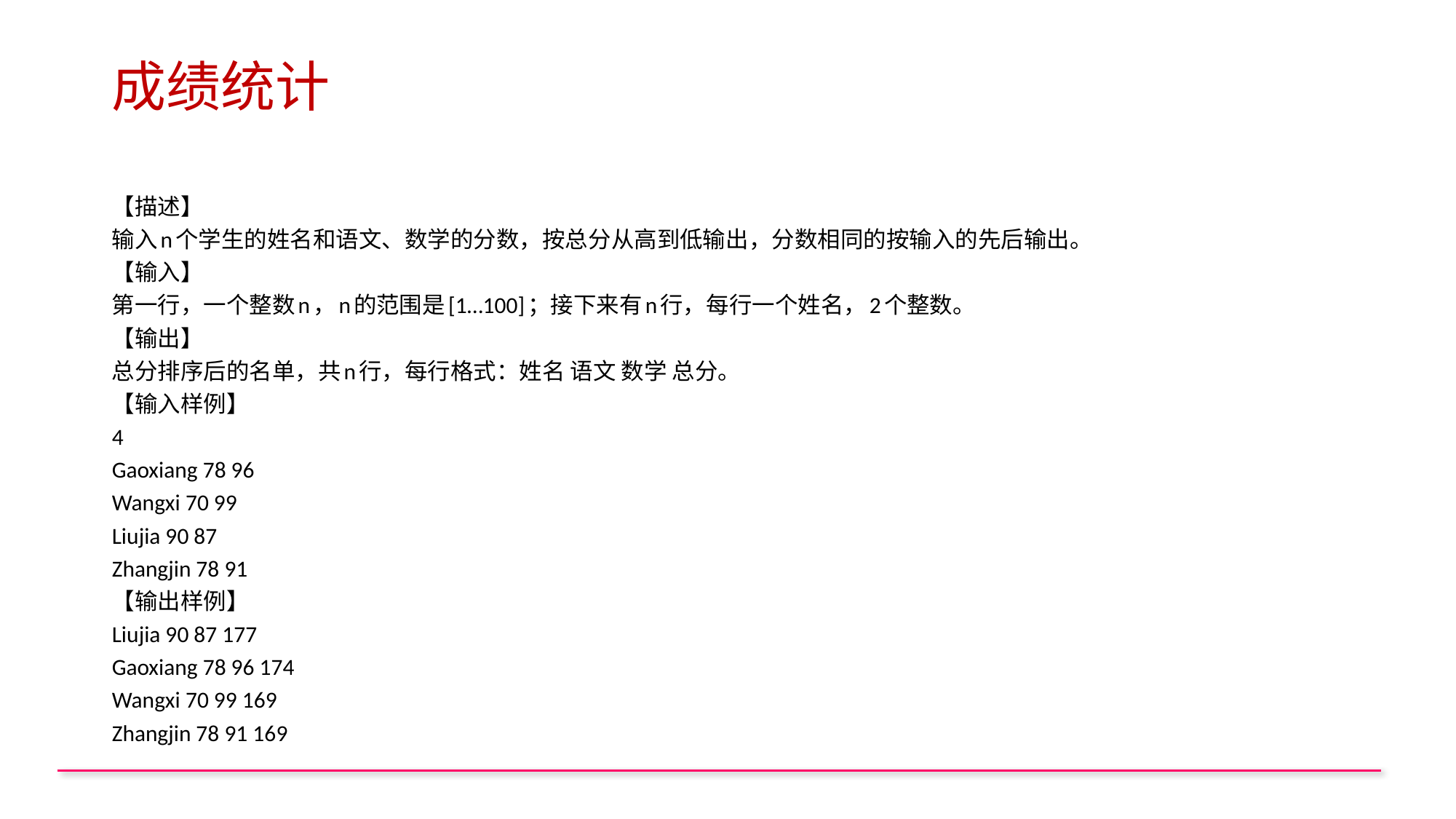

# 成绩统计
【描述】
输入n个学生的姓名和语文、数学的分数，按总分从高到低输出，分数相同的按输入的先后输出。
【输入】
第一行，一个整数n，n的范围是[1…100]；接下来有n行，每行一个姓名，2个整数。
【输出】
总分排序后的名单，共n行，每行格式：姓名 语文 数学 总分。
【输入样例】
4
Gaoxiang 78 96
Wangxi 70 99
Liujia 90 87
Zhangjin 78 91
【输出样例】
Liujia 90 87 177
Gaoxiang 78 96 174
Wangxi 70 99 169
Zhangjin 78 91 169